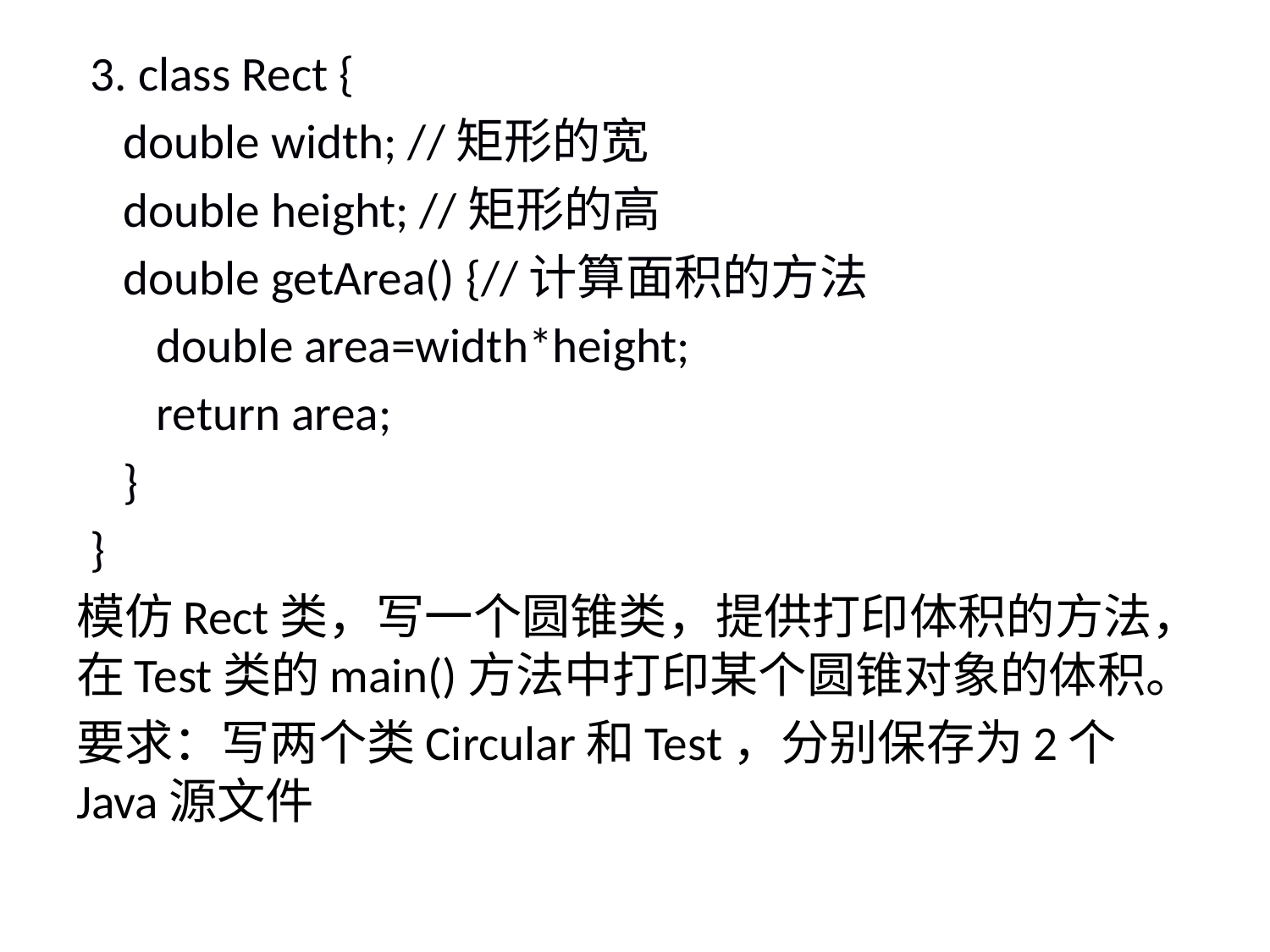

3. class Rect {
   double width; //矩形的宽
   double height; //矩形的高
   double getArea() {//计算面积的方法
	   double area=width*height;
      return area;
   }
}
模仿Rect类，写一个圆锥类，提供打印体积的方法，在Test类的main()方法中打印某个圆锥对象的体积。
要求：写两个类Circular和Test，分别保存为2个Java源文件